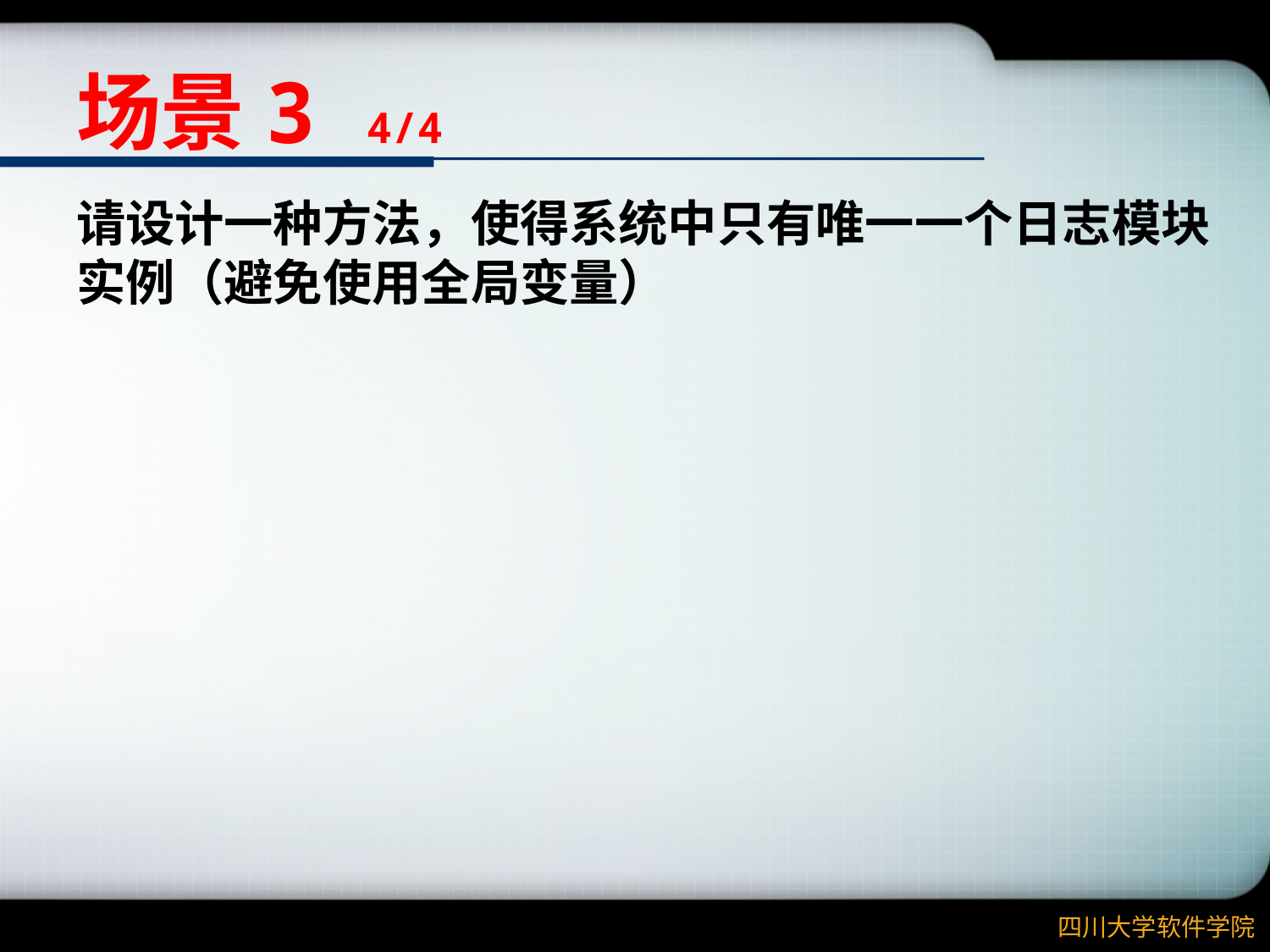

# 场景3 4/4
请设计一种方法，使得系统中只有唯一一个日志模块实例（避免使用全局变量）